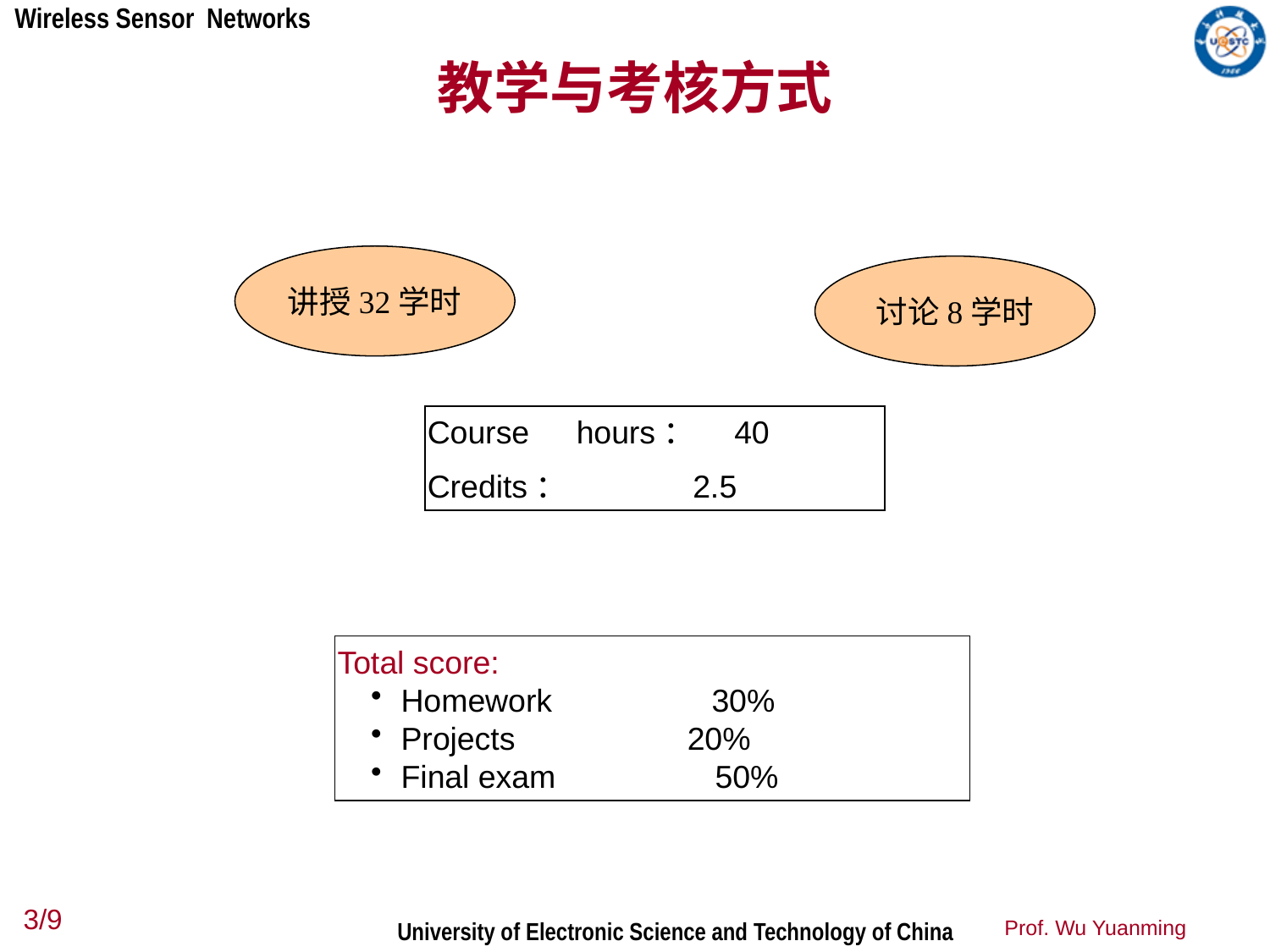

# 教学与考核方式
讲授32学时
讨论8学时
Course　hours：　40
Credits：         　   2.5
Total score:
Homework                  30%
Projects 	                  20%
Final exam                  50%
3/9
Prof. Wu Yuanming